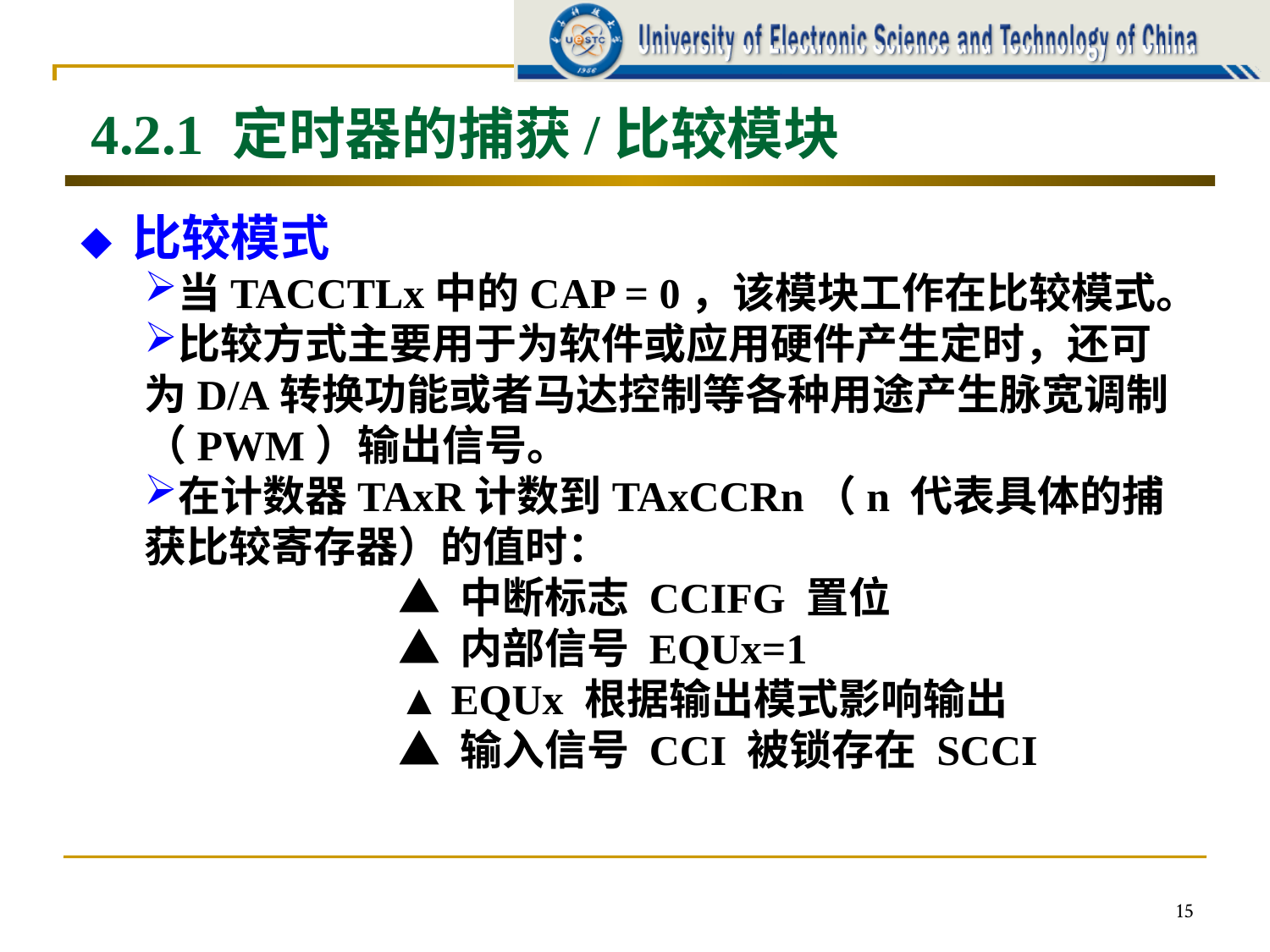

4.2.1 定时器的捕获/比较模块

◆ 比较模式
当TACCTLx中的CAP = 0，该模块工作在比较模式。
比较方式主要用于为软件或应用硬件产生定时，还可为D/A转换功能或者马达控制等各种用途产生脉宽调制（PWM）输出信号。
在计数器TAxR计数到TAxCCRn（n 代表具体的捕获比较寄存器）的值时：
		▲ 中断标志 CCIFG 置位
		▲ 内部信号 EQUx=1
		▲ EQUx 根据输出模式影响输出
		▲ 输入信号 CCI 被锁存在 SCCI

15